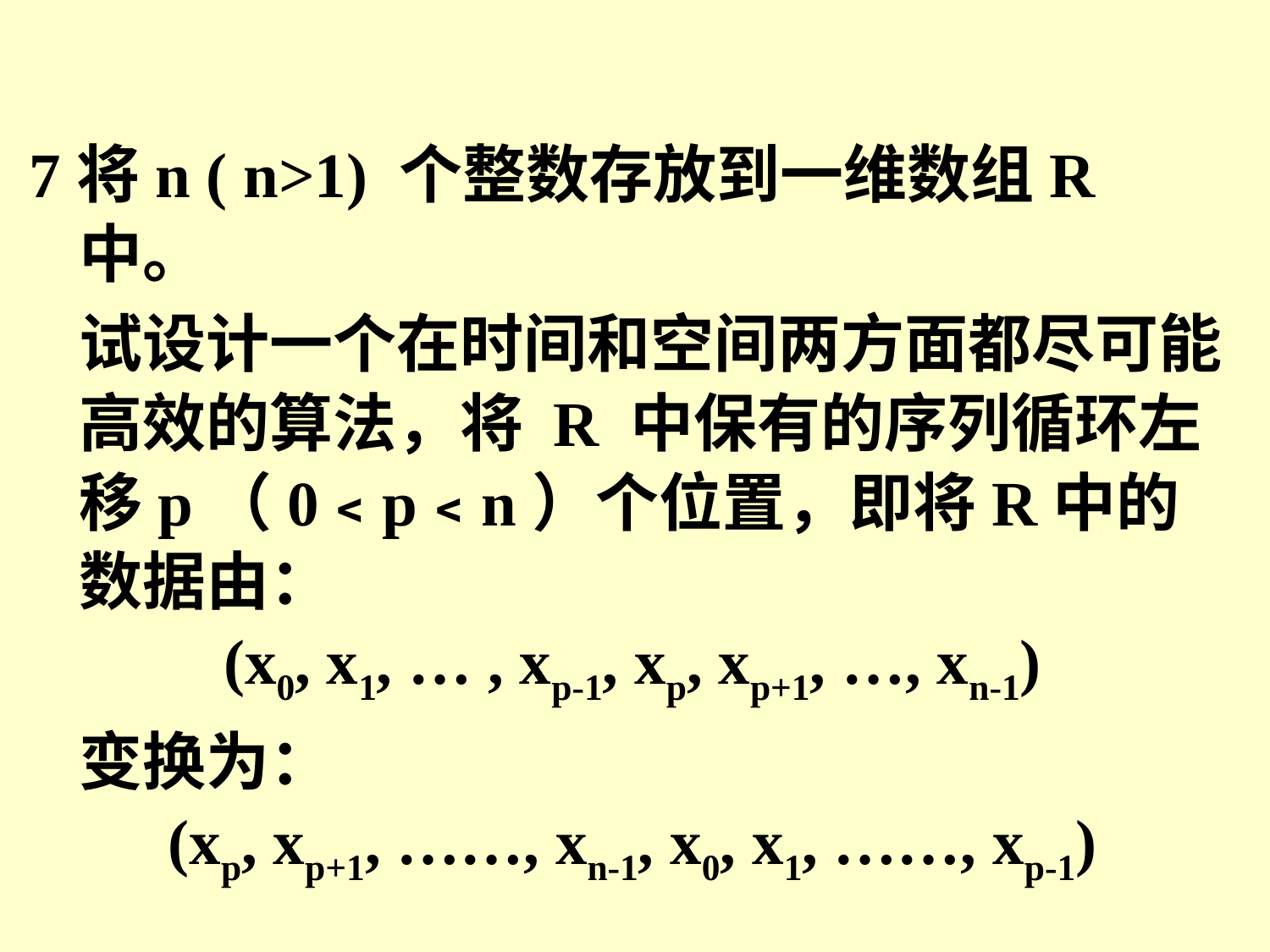

7将n ( n>1) 个整数存放到一维数组R中。
	试设计一个在时间和空间两方面都尽可能高效的算法，将 R 中保有的序列循环左移p（0﹤p﹤n）个位置，即将R中的数据由：
(x0, x1, … , xp-1, xp, xp+1, …, xn-1)
	变换为：
(xp, xp+1, ……, xn-1, x0, x1, ……, xp-1)